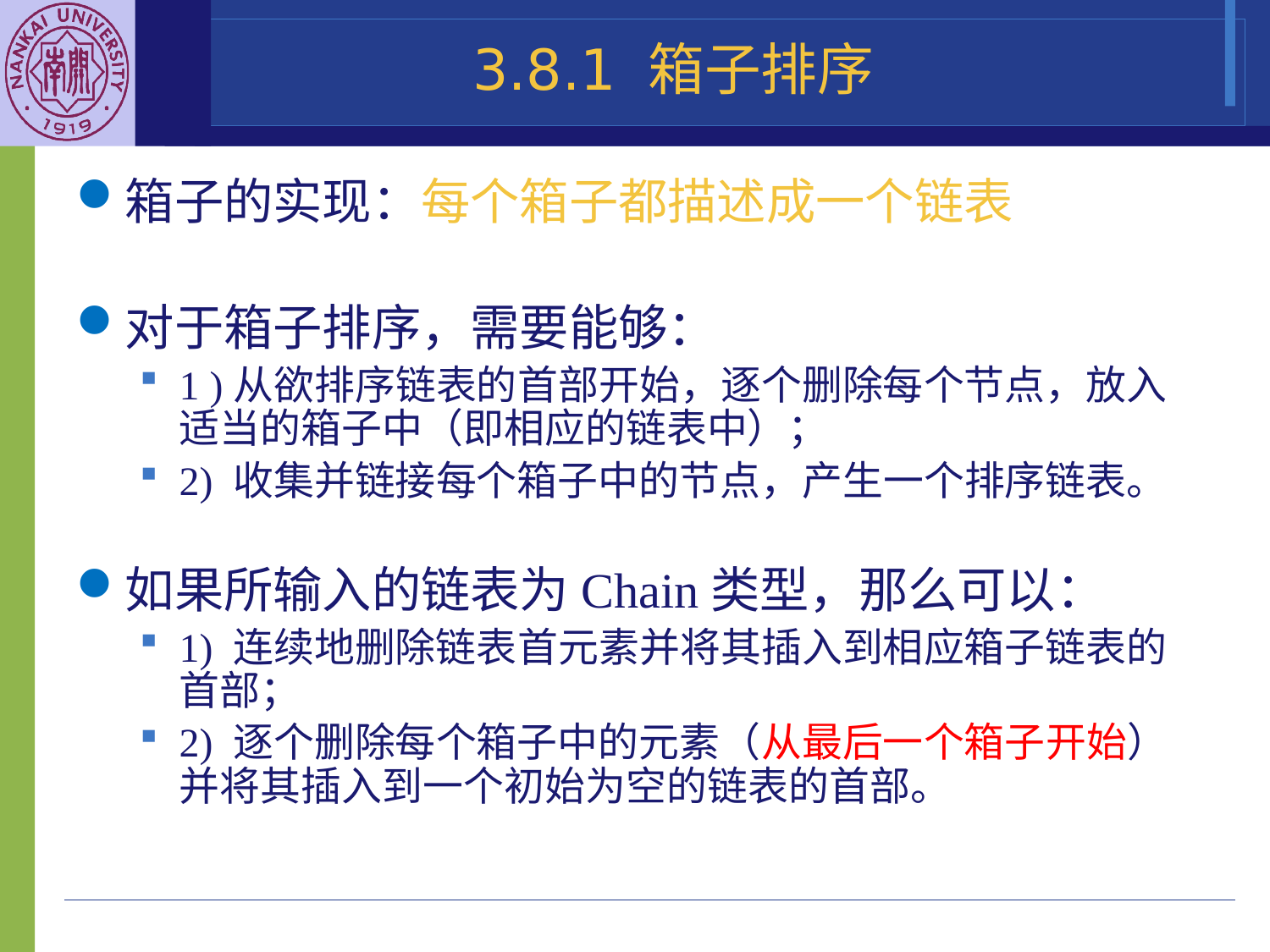

# 3.8.1 箱子排序
箱子的实现：每个箱子都描述成一个链表

对于箱子排序，需要能够：
1 )从欲排序链表的首部开始，逐个删除每个节点，放入适当的箱子中（即相应的链表中）；
2) 收集并链接每个箱子中的节点，产生一个排序链表。

如果所输入的链表为Chain类型，那么可以：
1) 连续地删除链表首元素并将其插入到相应箱子链表的首部；
2) 逐个删除每个箱子中的元素（从最后一个箱子开始）并将其插入到一个初始为空的链表的首部。
56